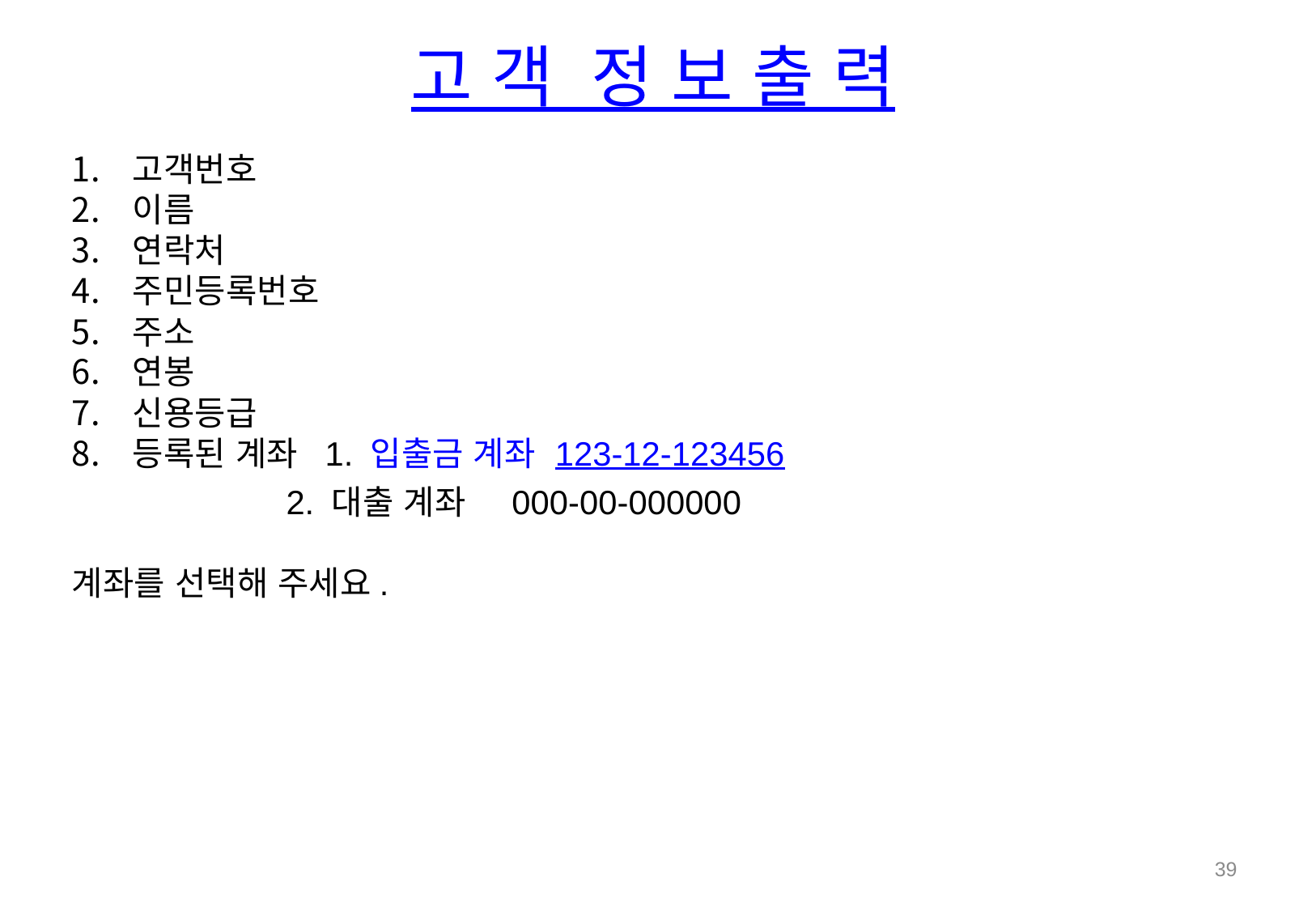

고 객  정 보 출 력
고객번호
이름
연락처
주민등록번호
주소
연봉
신용등급
등록된 계좌  1. 입출금 계좌  123-12-123456
                       2. 대출 계좌    000-00-000000

계좌를 선택해 주세요.

39